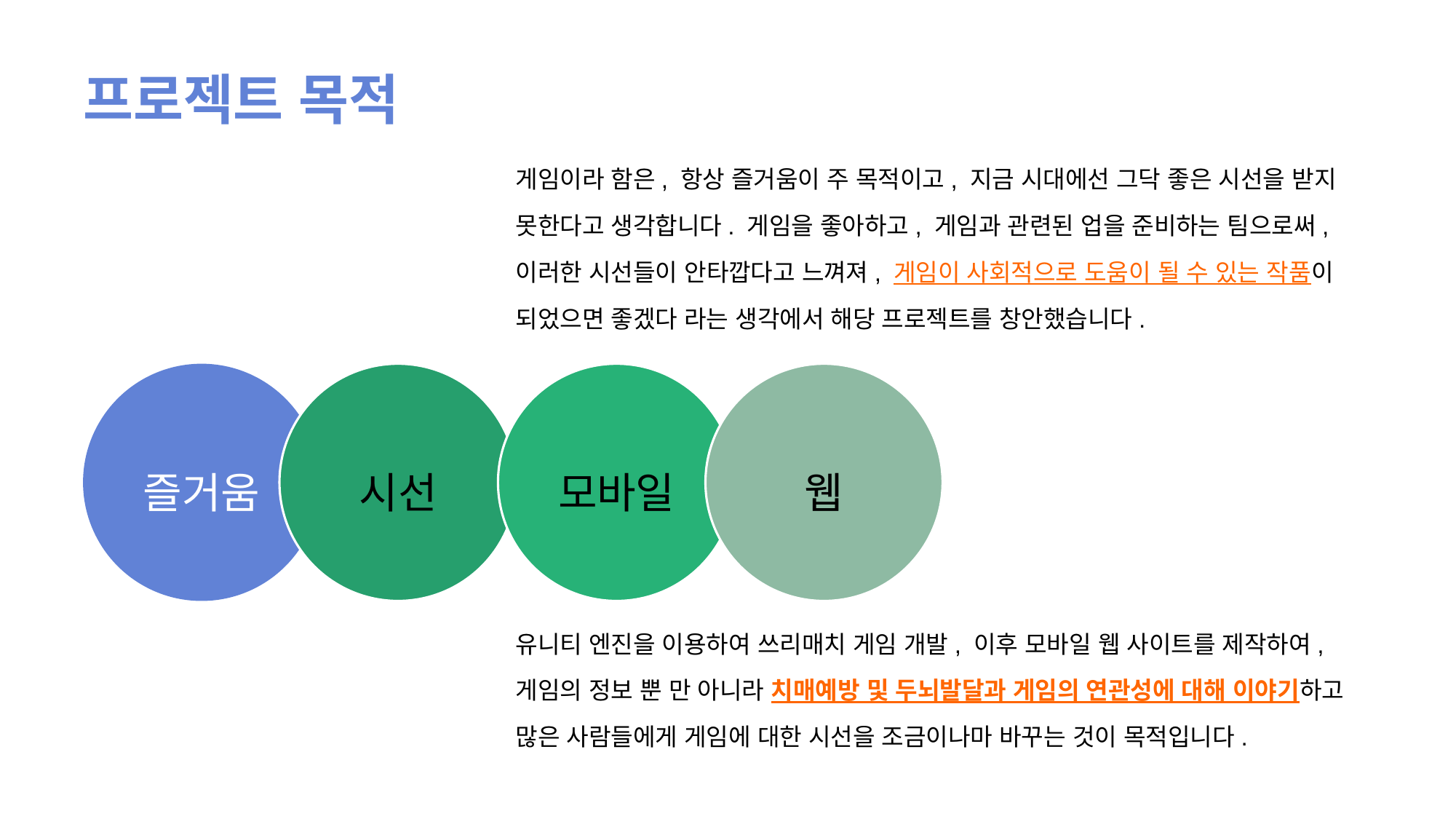

프로젝트 목적
즐거움
시선
모바일
웹
게임이라 함은, 항상 즐거움이 주 목적이고, 지금 시대에선 그닥 좋은 시선을 받지 못한다고 생각합니다. 게임을 좋아하고, 게임과 관련된 업을 준비하는 팀으로써, 이러한 시선들이 안타깝다고 느껴져, 게임이 사회적으로 도움이 될 수 있는 작품이 되었으면 좋겠다 라는 생각에서 해당 프로젝트를 창안했습니다.

유니티 엔진을 이용하여 쓰리매치 게임 개발, 이후 모바일 웹 사이트를 제작하여, 게임의 정보 뿐 만 아니라 치매예방 및 두뇌발달과 게임의 연관성에 대해 이야기하고 많은 사람들에게 게임에 대한 시선을 조금이나마 바꾸는 것이 목적입니다.